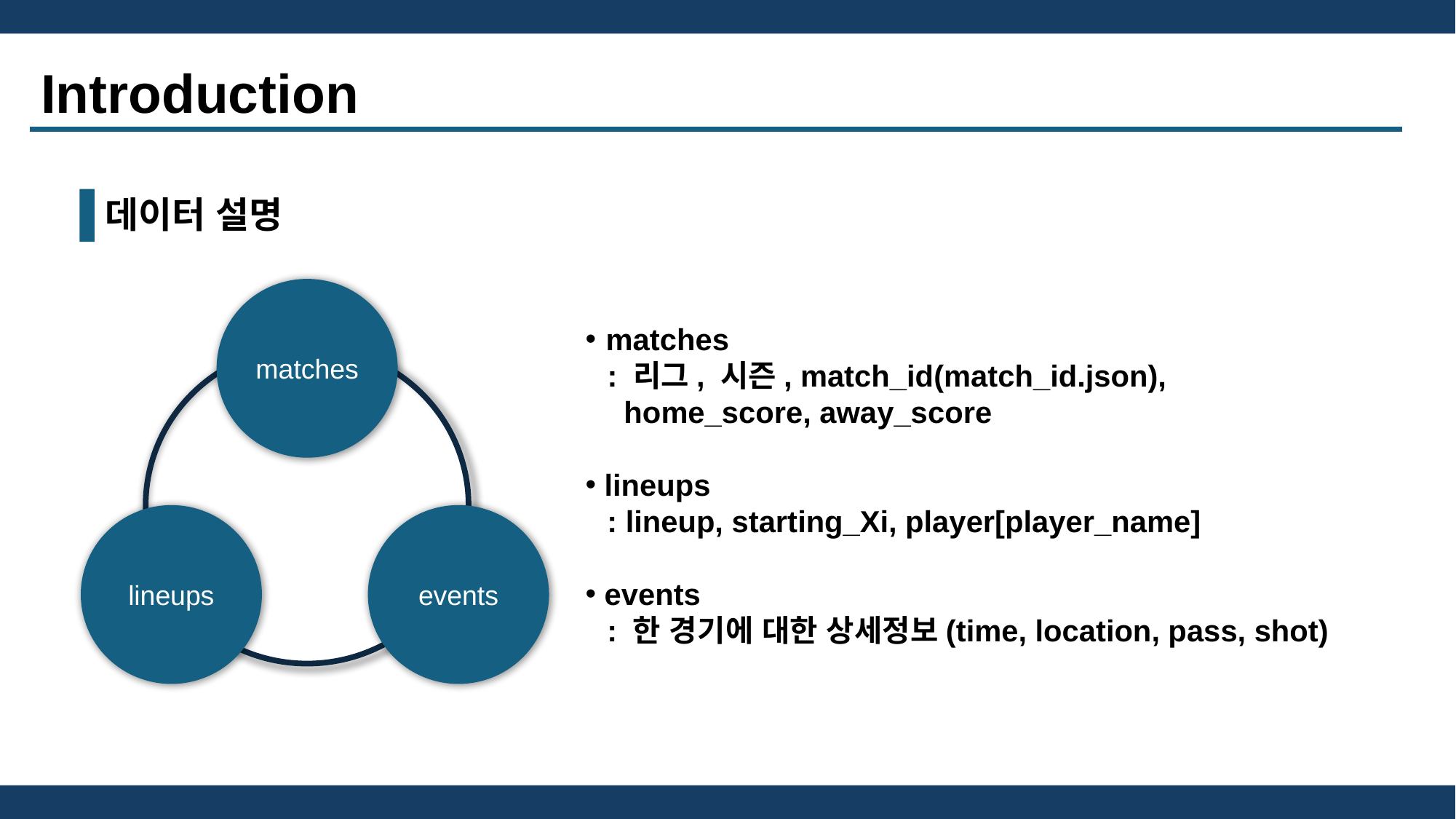

Introduction
데이터 설명

matches

events
lineups
matches
: 리그, 시즌, match_id(match_id.json),
  home_score, away_score

 lineups
: lineup, starting_Xi, player[player_name]

 events
: 한 경기에 대한 상세정보(time, location, pass, shot)